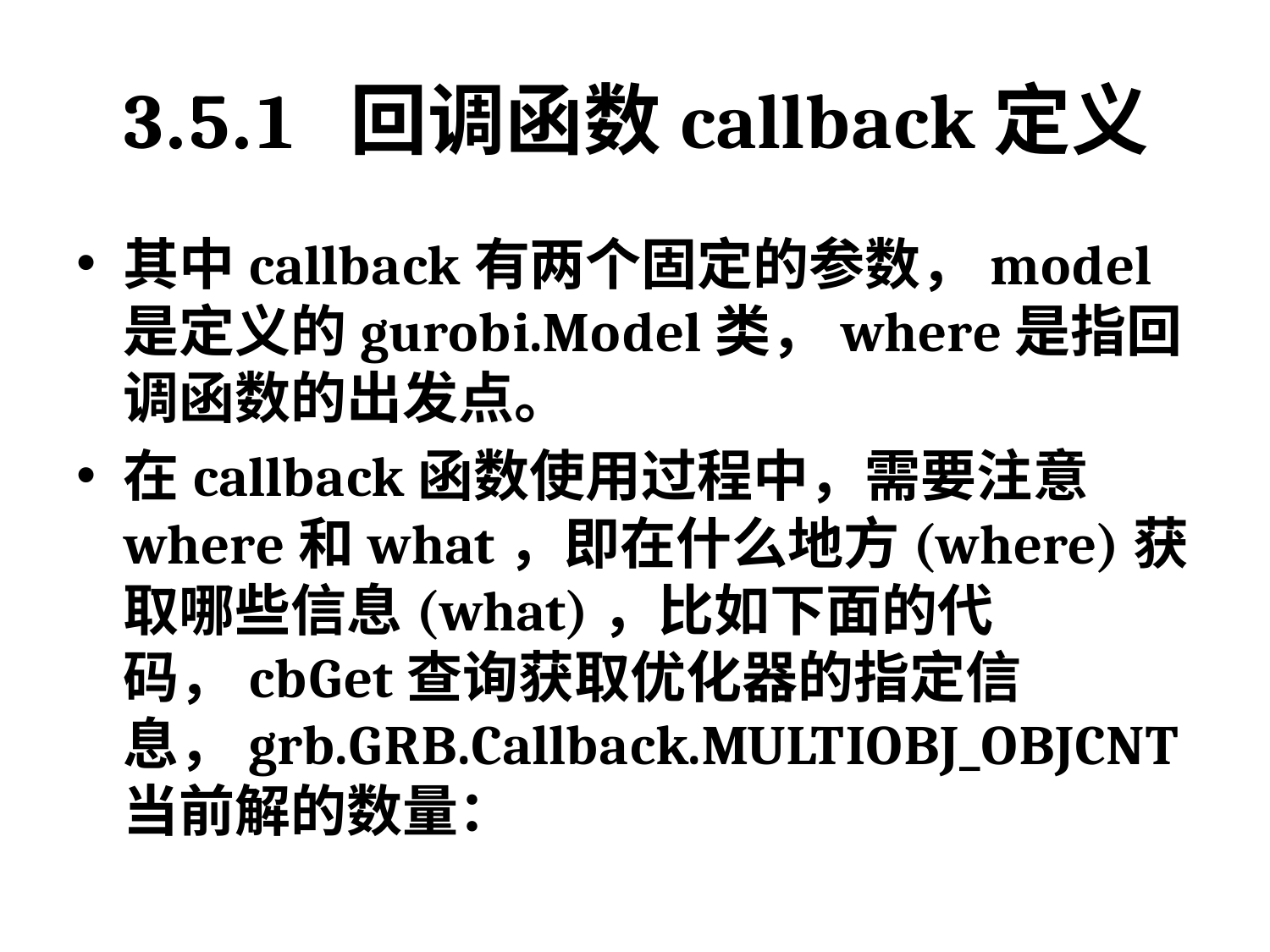

# 3.5.1  回调函数callback定义
其中callback有两个固定的参数，model是定义的gurobi.Model类，where是指回调函数的出发点。
在callback函数使用过程中，需要注意where和what，即在什么地方(where)获取哪些信息(what)，比如下面的代码，cbGet查询获取优化器的指定信息，grb.GRB.Callback.MULTIOBJ_OBJCNT当前解的数量：